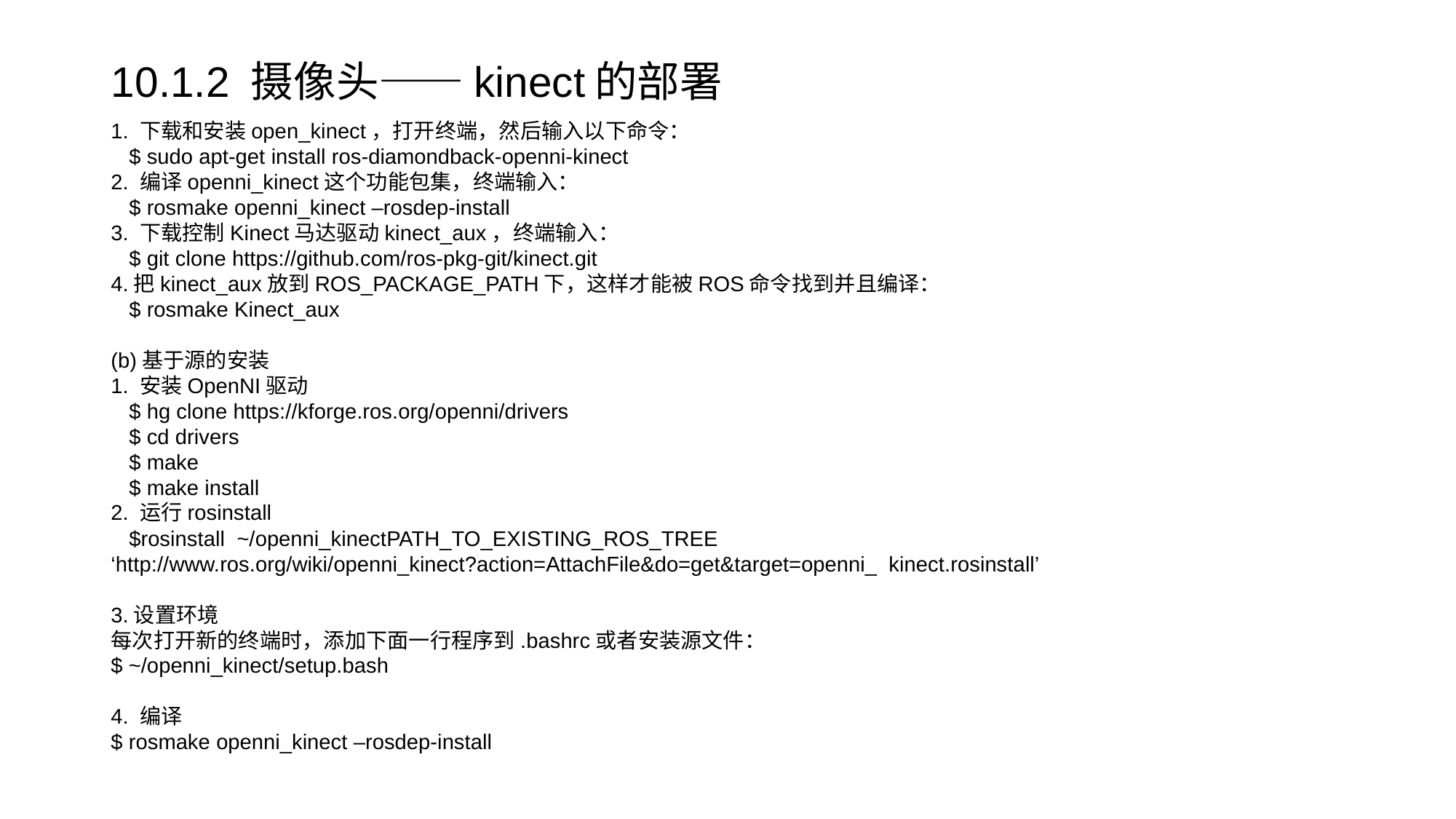

# 10.1.2 摄像头——kinect的部署
1. 下载和安装open_kinect，打开终端，然后输入以下命令：
   $ sudo apt-get install ros-diamondback-openni-kinect
2. 编译openni_kinect这个功能包集，终端输入：
   $ rosmake openni_kinect –rosdep-install
3. 下载控制Kinect马达驱动kinect_aux，终端输入：
   $ git clone https://github.com/ros-pkg-git/kinect.git
4.把kinect_aux放到ROS_PACKAGE_PATH下，这样才能被ROS命令找到并且编译：
   $ rosmake Kinect_aux

(b)基于源的安装
1. 安装OpenNI驱动
   $ hg clone https://kforge.ros.org/openni/drivers
   $ cd drivers
   $ make
   $ make install
2. 运行rosinstall
   $rosinstall  ~/openni_kinectPATH_TO_EXISTING_ROS_TREE ‘http://www.ros.org/wiki/openni_kinect?action=AttachFile&do=get&target=openni_  kinect.rosinstall’

3.设置环境
每次打开新的终端时，添加下面一行程序到.bashrc或者安装源文件：
$ ~/openni_kinect/setup.bash

4. 编译
$ rosmake openni_kinect –rosdep-install